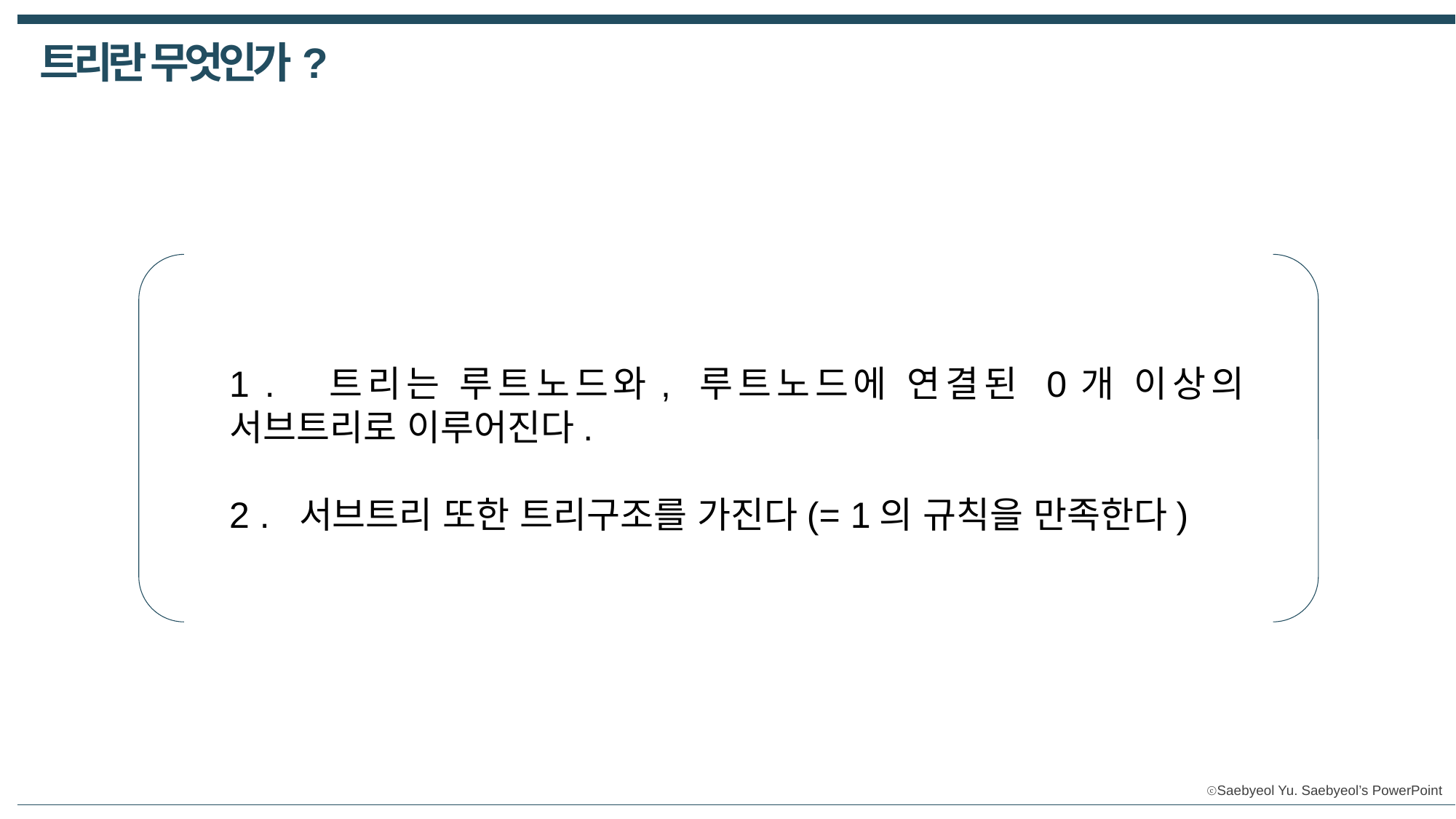

트리란 무엇인가?

1 .   트리는 루트노드와, 루트노드에 연결된 0개 이상의 서브트리로 이루어진다.

2 .  서브트리 또한 트리구조를 가진다(= 1의 규칙을 만족한다)